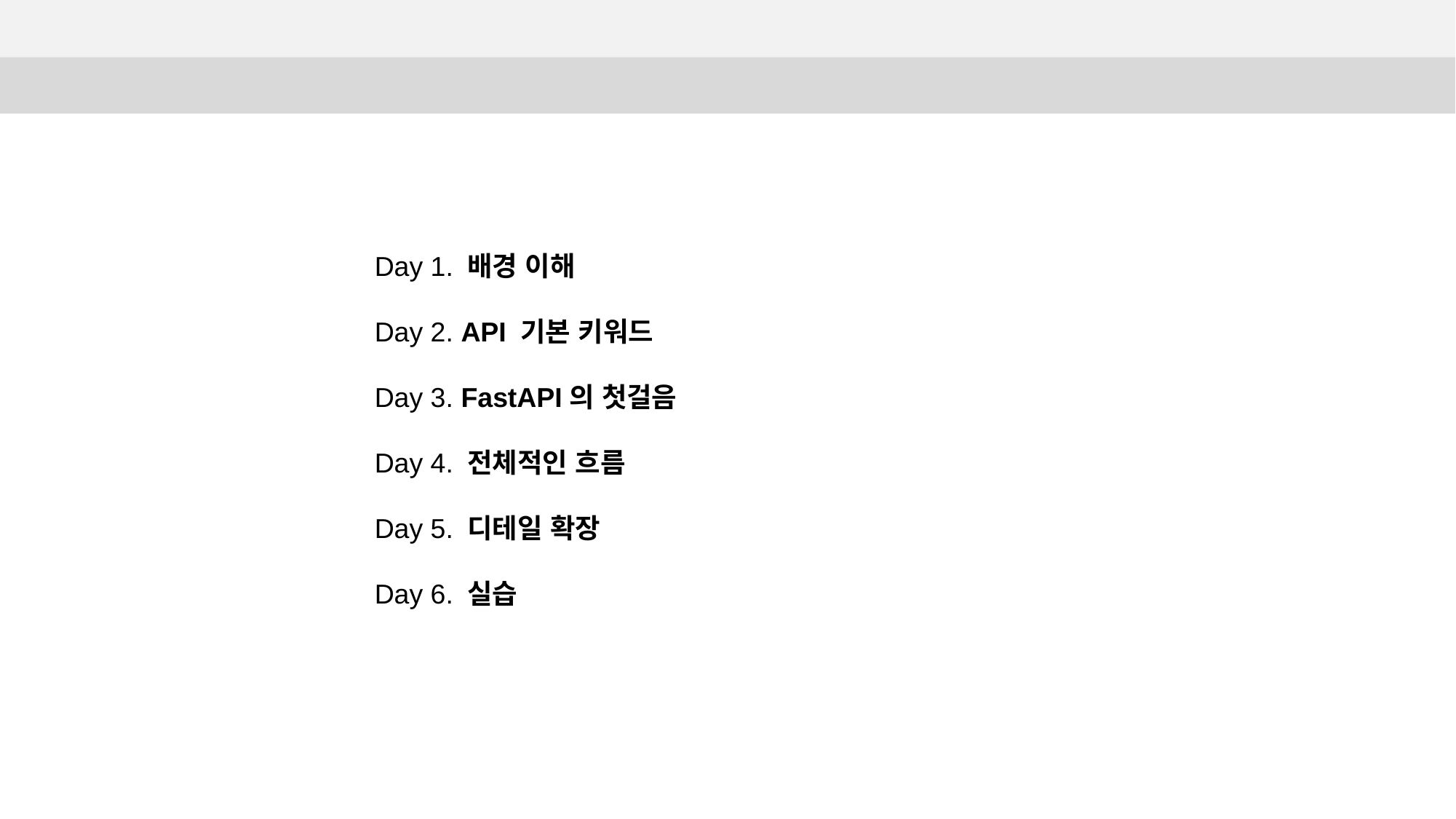

Day 1. 배경 이해
Day 2. API 기본 키워드
Day 3. FastAPI의 첫걸음
Day 4. 전체적인 흐름
Day 5. 디테일 확장
Day 6. 실습